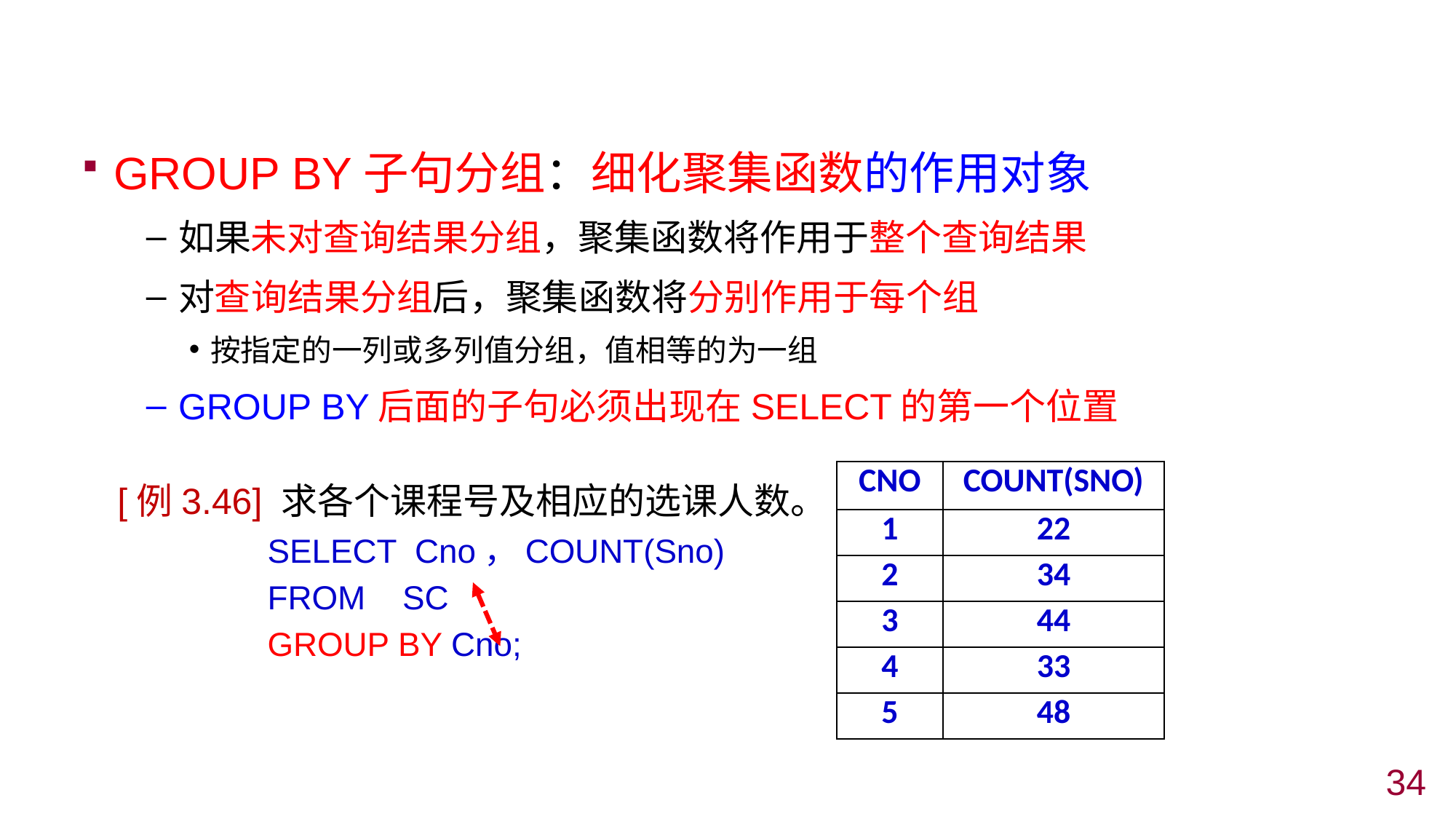

#
GROUP BY子句分组：细化聚集函数的作用对象
如果未对查询结果分组，聚集函数将作用于整个查询结果
对查询结果分组后，聚集函数将分别作用于每个组
按指定的一列或多列值分组，值相等的为一组
GROUP BY后面的子句必须出现在SELECT的第一个位置

   [例3.46] 求各个课程号及相应的选课人数。
                    SELECT  Cno，COUNT(Sno)
                    FROM    SC
                    GROUP BY Cno;

| CNO | COUNT(SNO) |
| --- | --- |
| 1 | 22 |
| 2 | 34 |
| 3 | 44 |
| 4 | 33 |
| 5 | 48 |
34